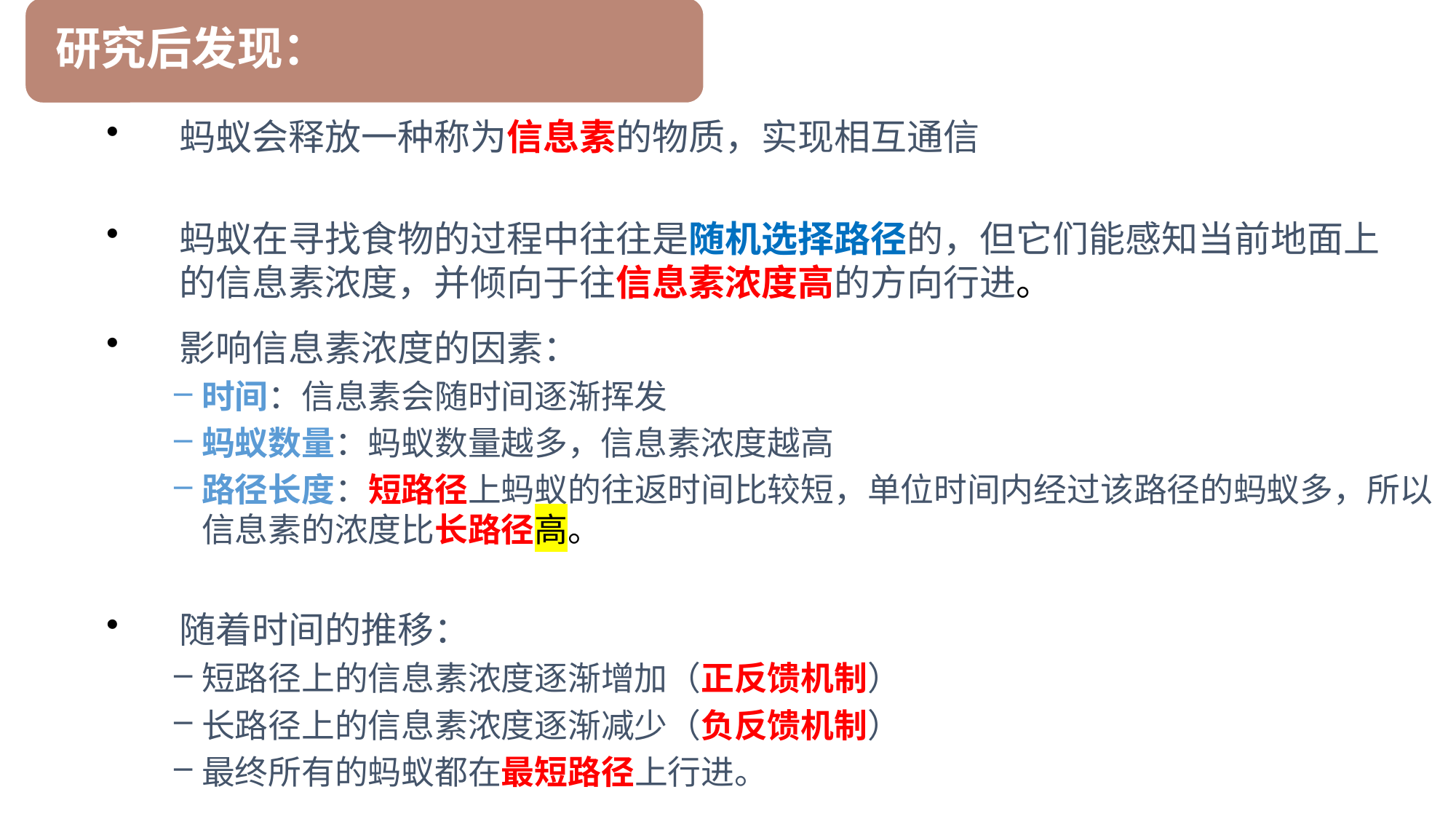

研究后发现：
蚂蚁会释放一种称为信息素的物质，实现相互通信

蚂蚁在寻找食物的过程中往往是随机选择路径的，但它们能感知当前地面上的信息素浓度，并倾向于往信息素浓度高的方向行进。
影响信息素浓度的因素：
时间：信息素会随时间逐渐挥发
蚂蚁数量：蚂蚁数量越多，信息素浓度越高
路径长度：短路径上蚂蚁的往返时间比较短，单位时间内经过该路径的蚂蚁多，所以信息素的浓度比长路径高。

随着时间的推移：
短路径上的信息素浓度逐渐增加（正反馈机制）
长路径上的信息素浓度逐渐减少（负反馈机制）
最终所有的蚂蚁都在最短路径上行进。